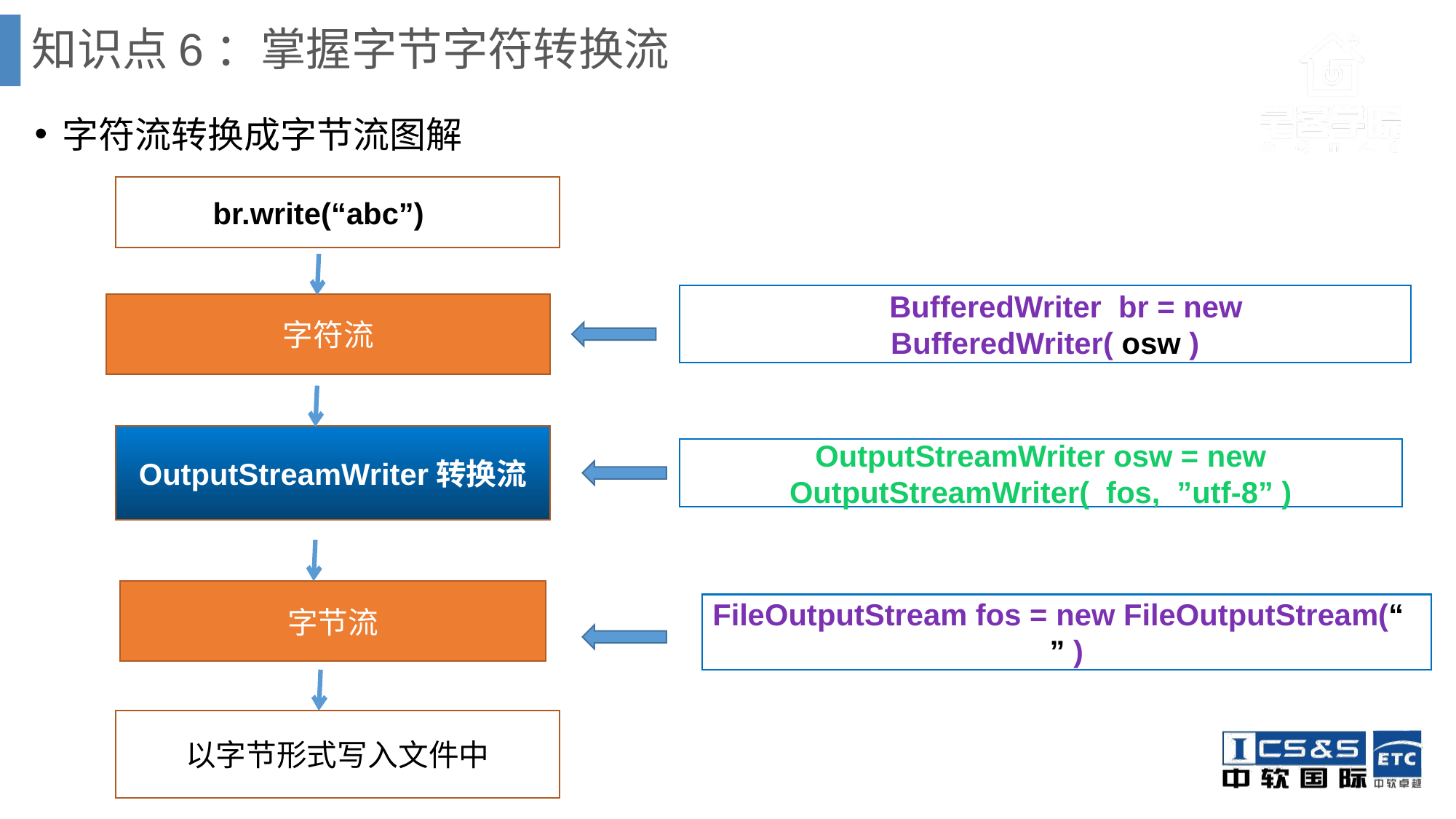

# 知识点6：掌握字节字符转换流
字符流转换成字节流图解
br.write(“abc”)流
     BufferedWriter  br = new BufferedWriter( osw )
字符流

OutputStreamWriter转换流
OutputStreamWriter osw = new OutputStreamWriter(  fos,  ”utf-8” )

字节流
FileOutputStream fos = new FileOutputStream(“   ” )

以字节形式写入文件中